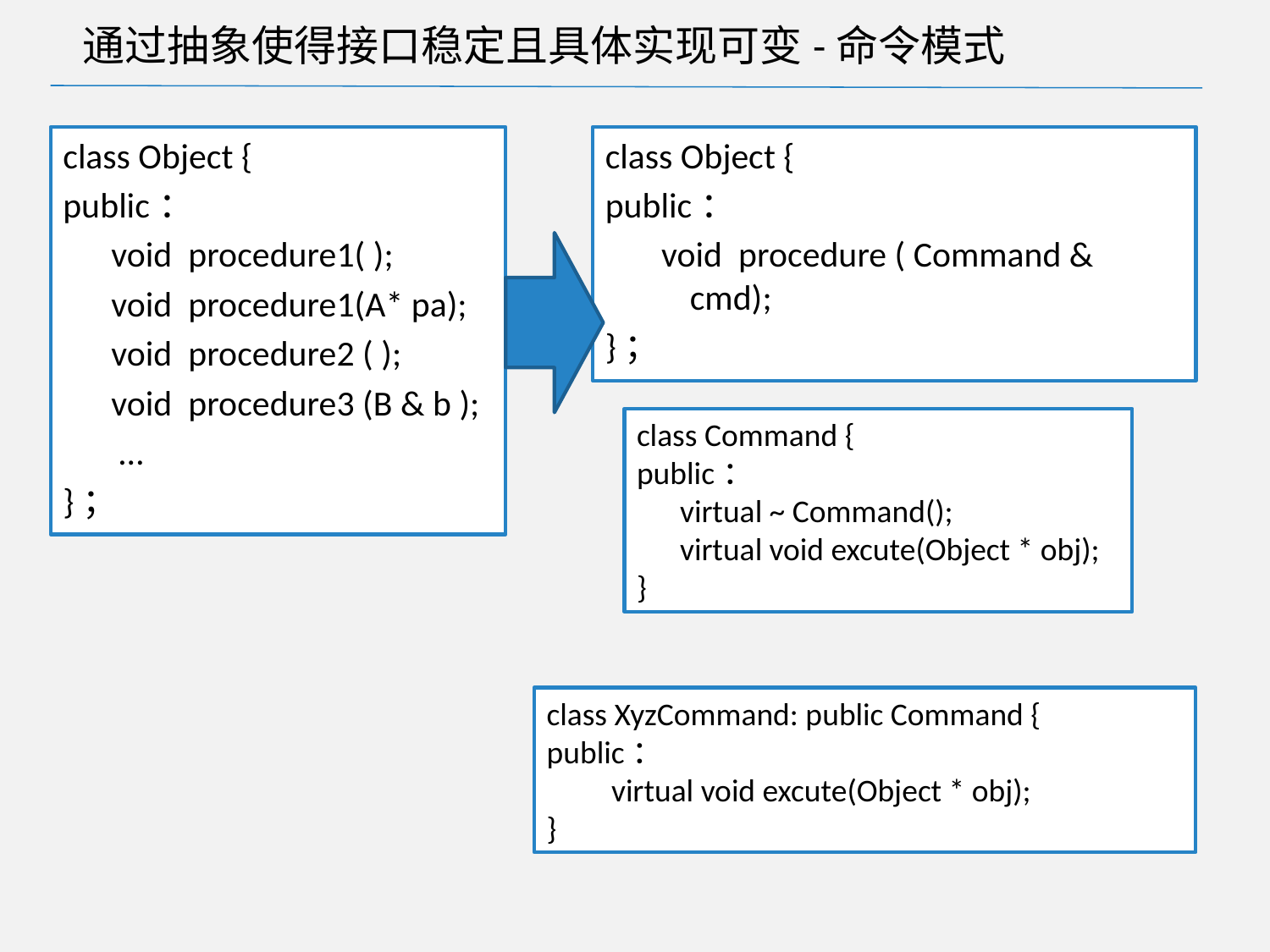

# 通过抽象使得接口稳定且具体实现可变-命令模式
class Object {
public：
      void  procedure1( );
      void  procedure1(A* pa);
      void  procedure2 ( );
      void  procedure3 (B & b );
       …
}；
class Object {
public：
       void  procedure ( Command & cmd);
}；

class Command {
public：
      virtual ~ Command();
      virtual void excute(Object * obj);
}
class XyzCommand: public Command {
public：
         virtual void excute(Object * obj);
}